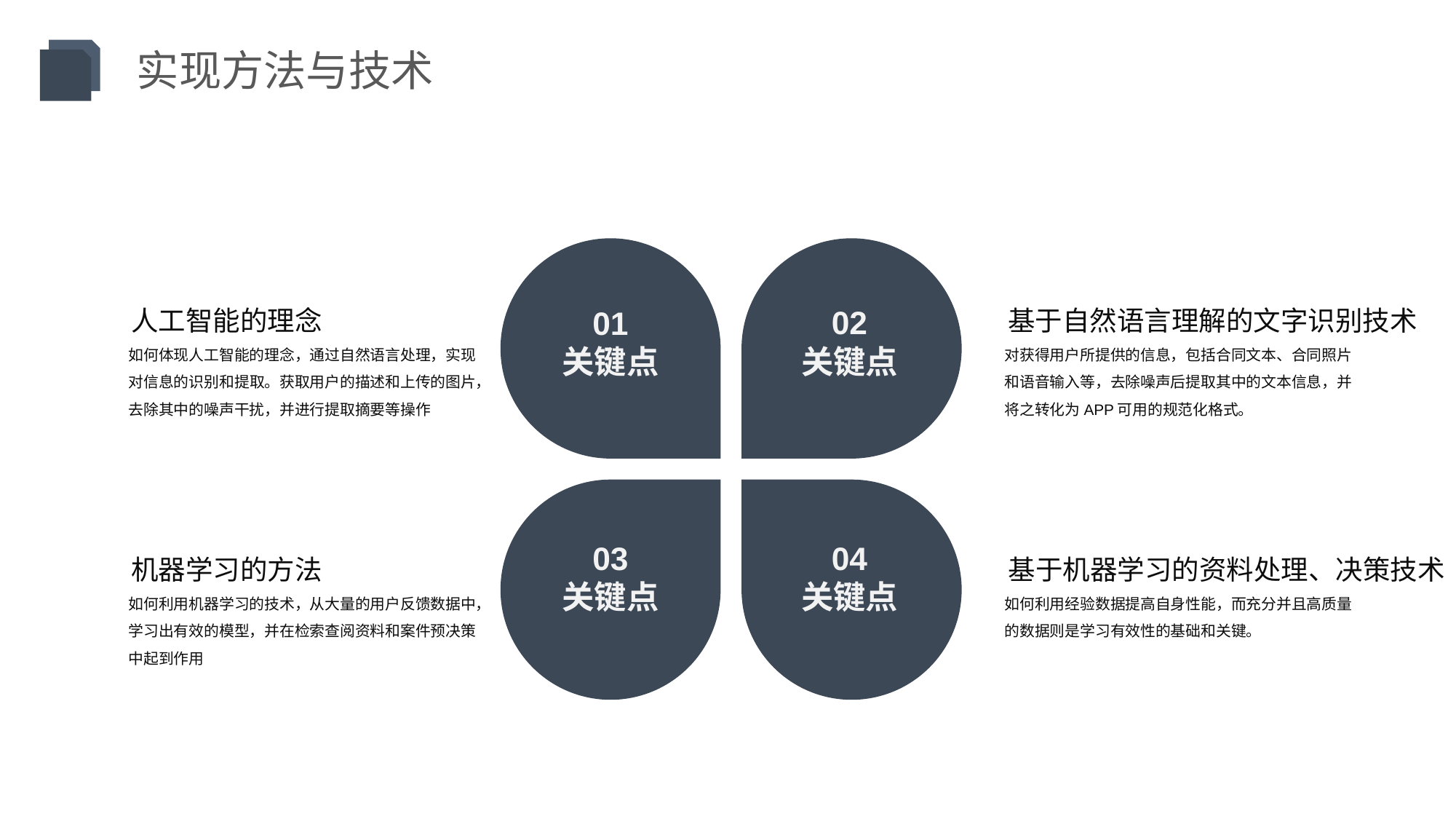

实现方法与技术

01
关键点

02
关键点
人工智能的理念
如何体现人工智能的理念，通过自然语言处理，实现对信息的识别和提取。获取用户的描述和上传的图片，去除其中的噪声干扰，并进行提取摘要等操作
基于自然语言理解的文字识别技术
对获得用户所提供的信息，包括合同文本、合同照片和语音输入等，去除噪声后提取其中的文本信息，并将之转化为APP可用的规范化格式。

03
关键点

04
关键点
机器学习的方法
如何利用机器学习的技术，从大量的用户反馈数据中，学习出有效的模型，并在检索查阅资料和案件预决策中起到作用
基于机器学习的资料处理、决策技术
如何利用经验数据提高自身性能，而充分并且高质量的数据则是学习有效性的基础和关键。